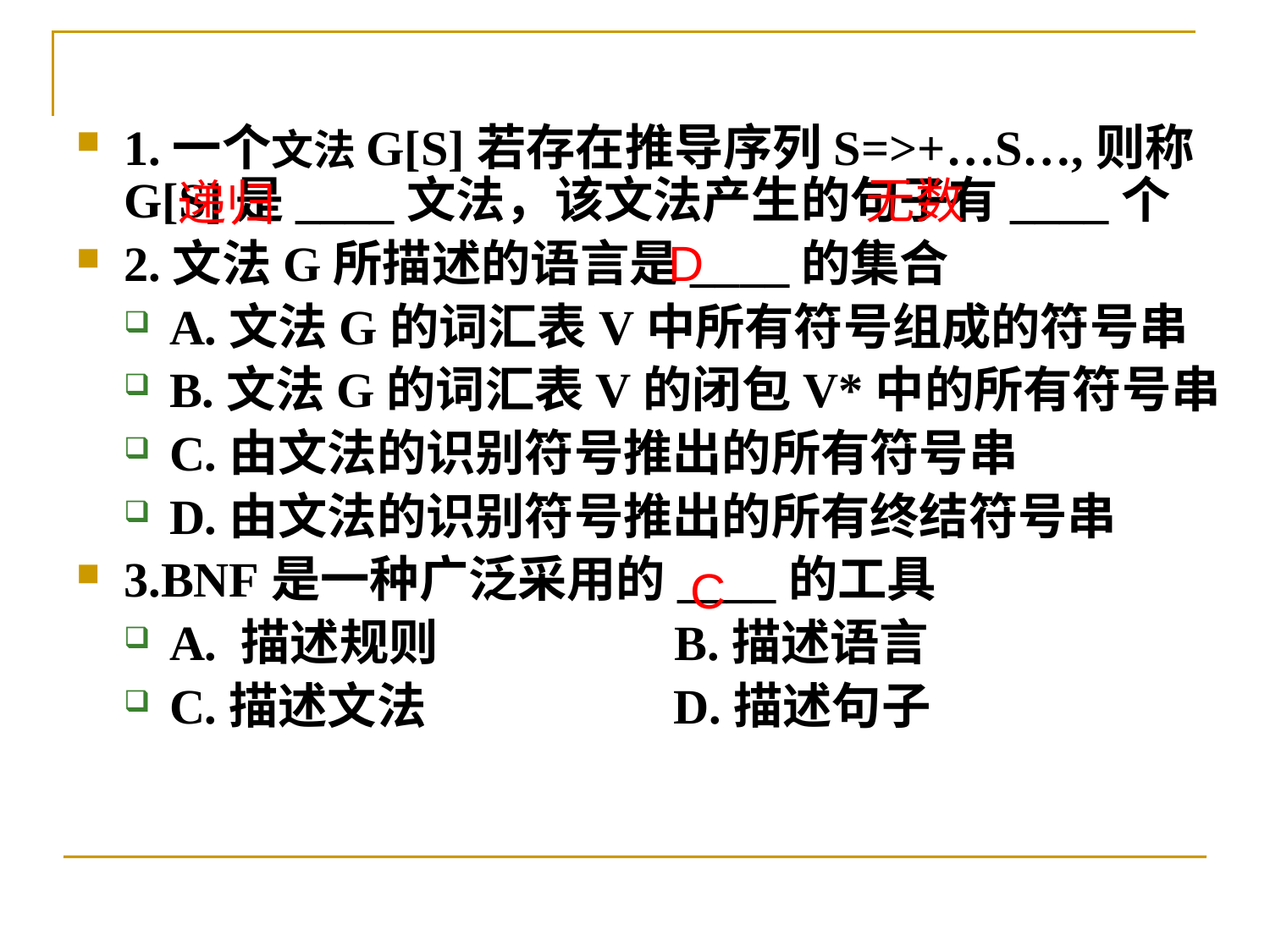

1.一个文法G[S]若存在推导序列S=>+…S…,则称G[S]是____文法，该文法产生的句子有____个
2.文法G所描述的语言是____的集合
A.文法G的词汇表V中所有符号组成的符号串
B.文法G的词汇表V的闭包V*中的所有符号串
C.由文法的识别符号推出的所有符号串
D.由文法的识别符号推出的所有终结符号串
3.BNF是一种广泛采用的____的工具
A. 描述规则                    B.描述语言
C.描述文法                     D.描述句子

无数
递归
D
C
86